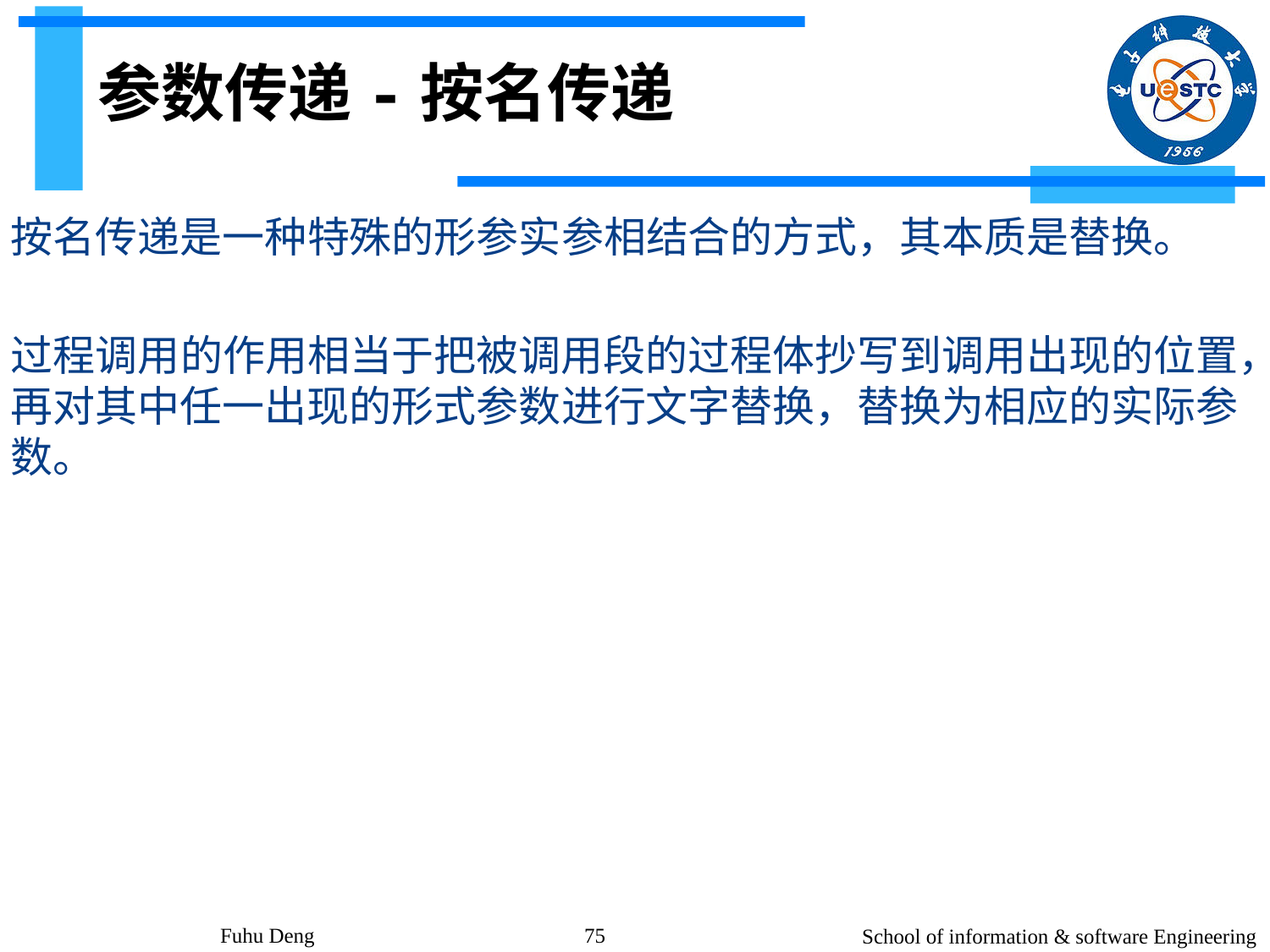

# 参数传递-按名传递
按名传递是一种特殊的形参实参相结合的方式，其本质是替换。

过程调用的作用相当于把被调用段的过程体抄写到调用出现的位置，再对其中任一出现的形式参数进行文字替换，替换为相应的实际参数。
Fuhu Deng
75
School of information & software Engineering